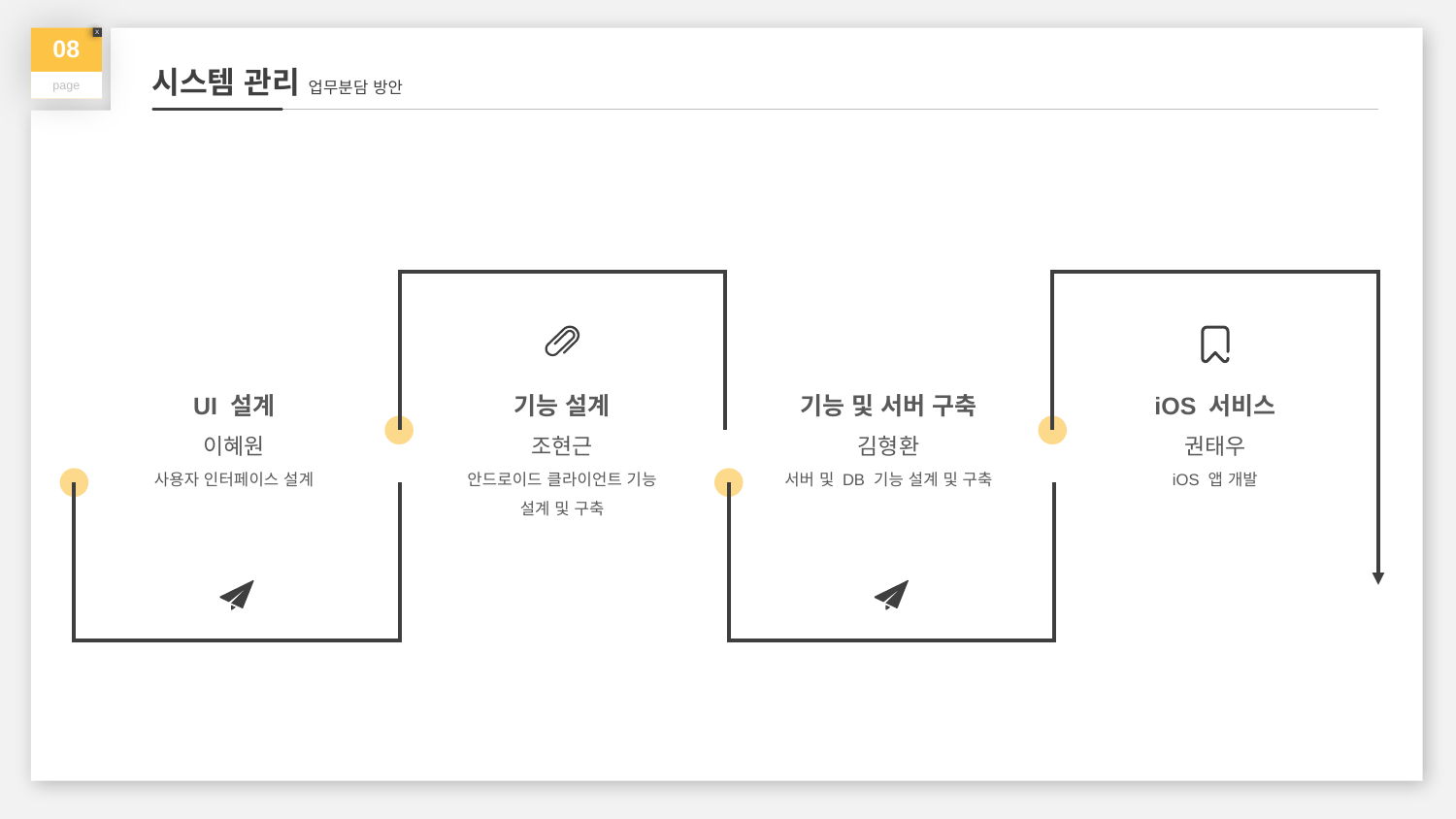

08
X
시스템 관리 업무분담 방안
page

iOS 서비스
권태우
iOS 앱 개발
UI 설계
이혜원
사용자 인터페이스 설계
기능 설계
조현근
안드로이드 클라이언트 기능 설계 및 구축
기능 및 서버 구축
김형환
서버 및 DB 기능 설계 및 구축